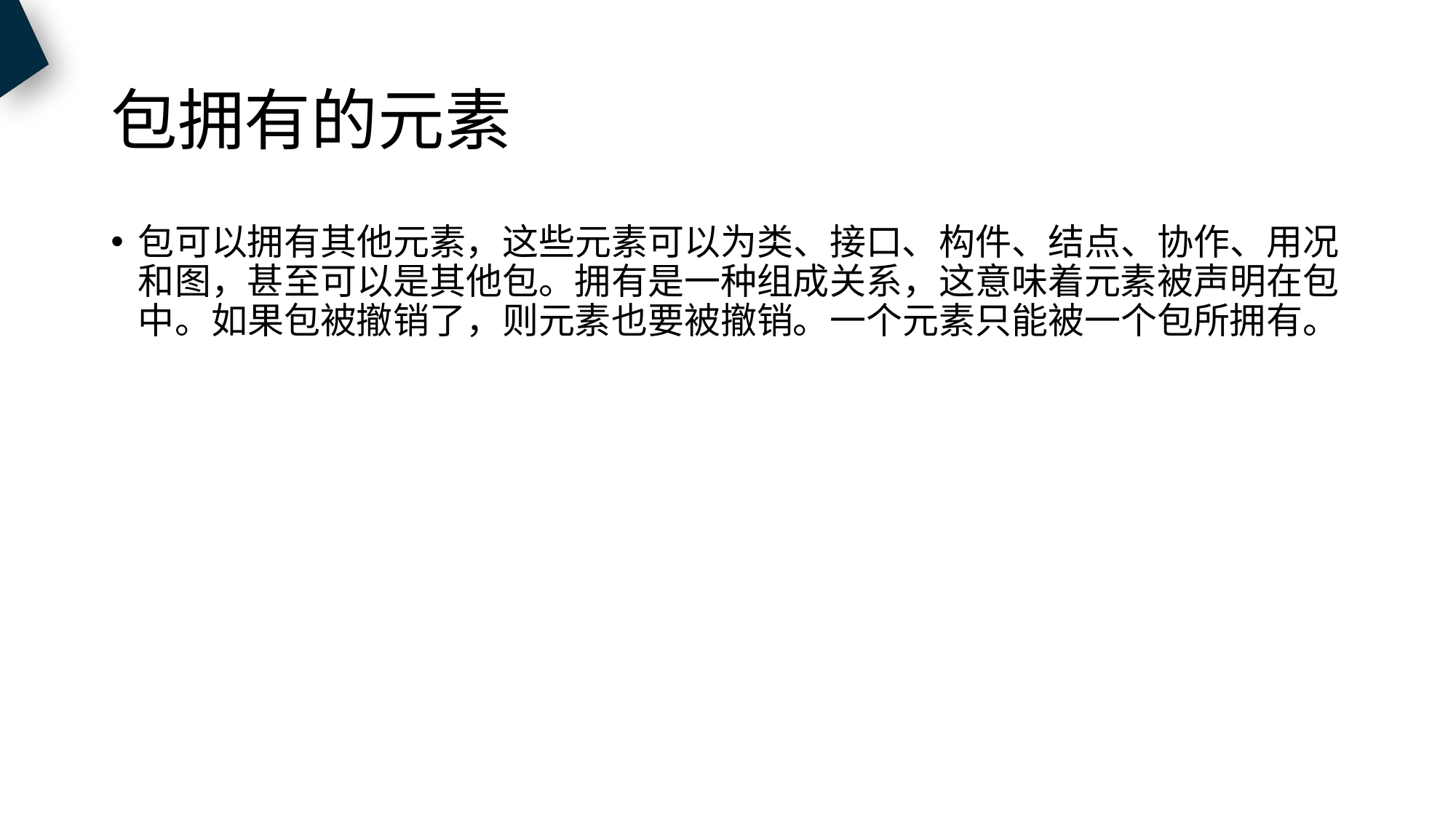

# 包拥有的元素
包可以拥有其他元素，这些元素可以为类、接口、构件、结点、协作、用况和图，甚至可以是其他包。拥有是一种组成关系，这意味着元素被声明在包中。如果包被撤销了，则元素也要被撤销。一个元素只能被一个包所拥有。